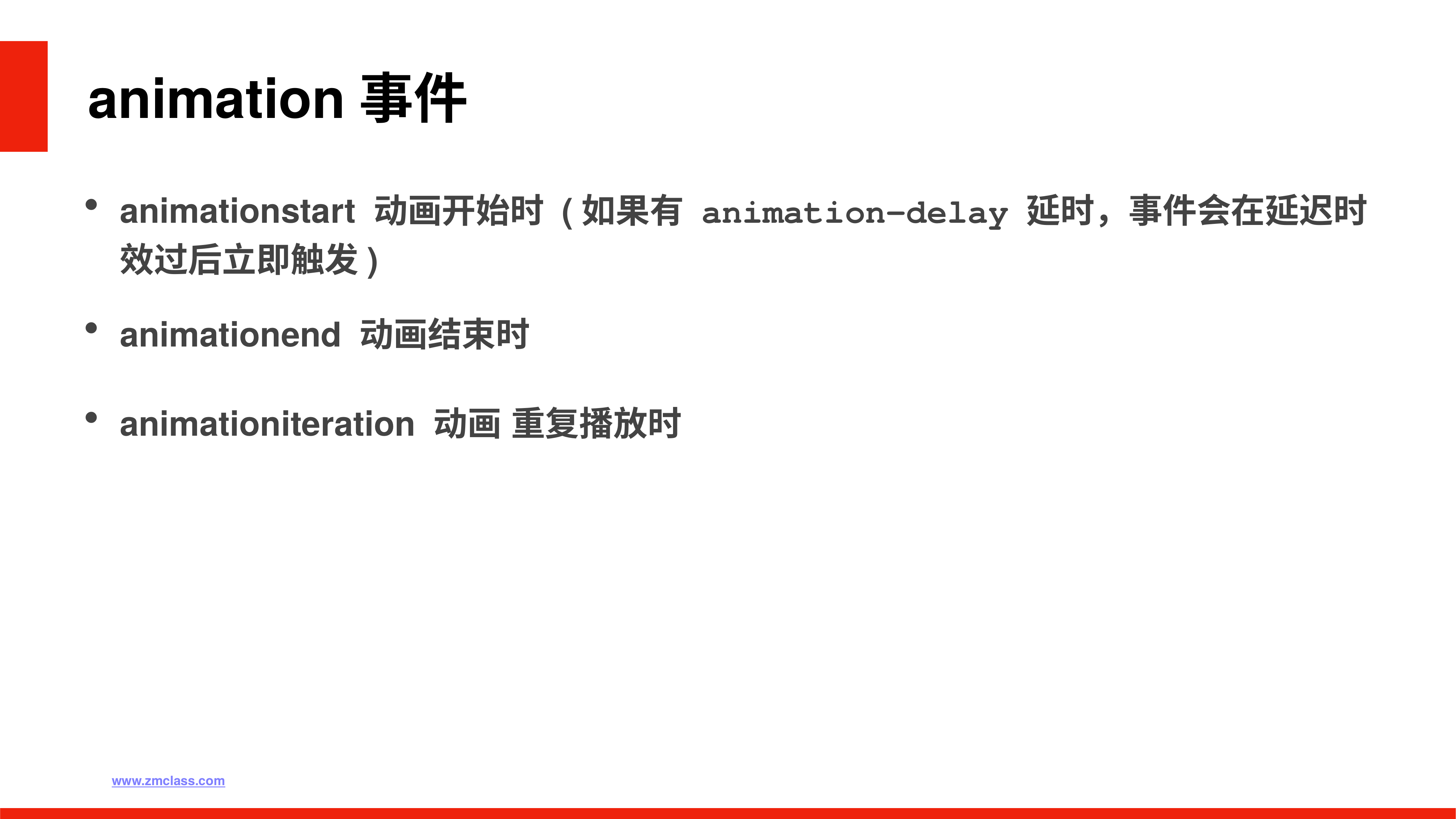

animation事件
animationstart 动画开始时 (如果有 animation-delay 延时，事件会在延迟时效过后立即触发)
animationend 动画结束时
animationiteration 动画 重复播放时
追梦课堂   临汾首家专业的web前端培训机构                                                          www.zmclass.com
30